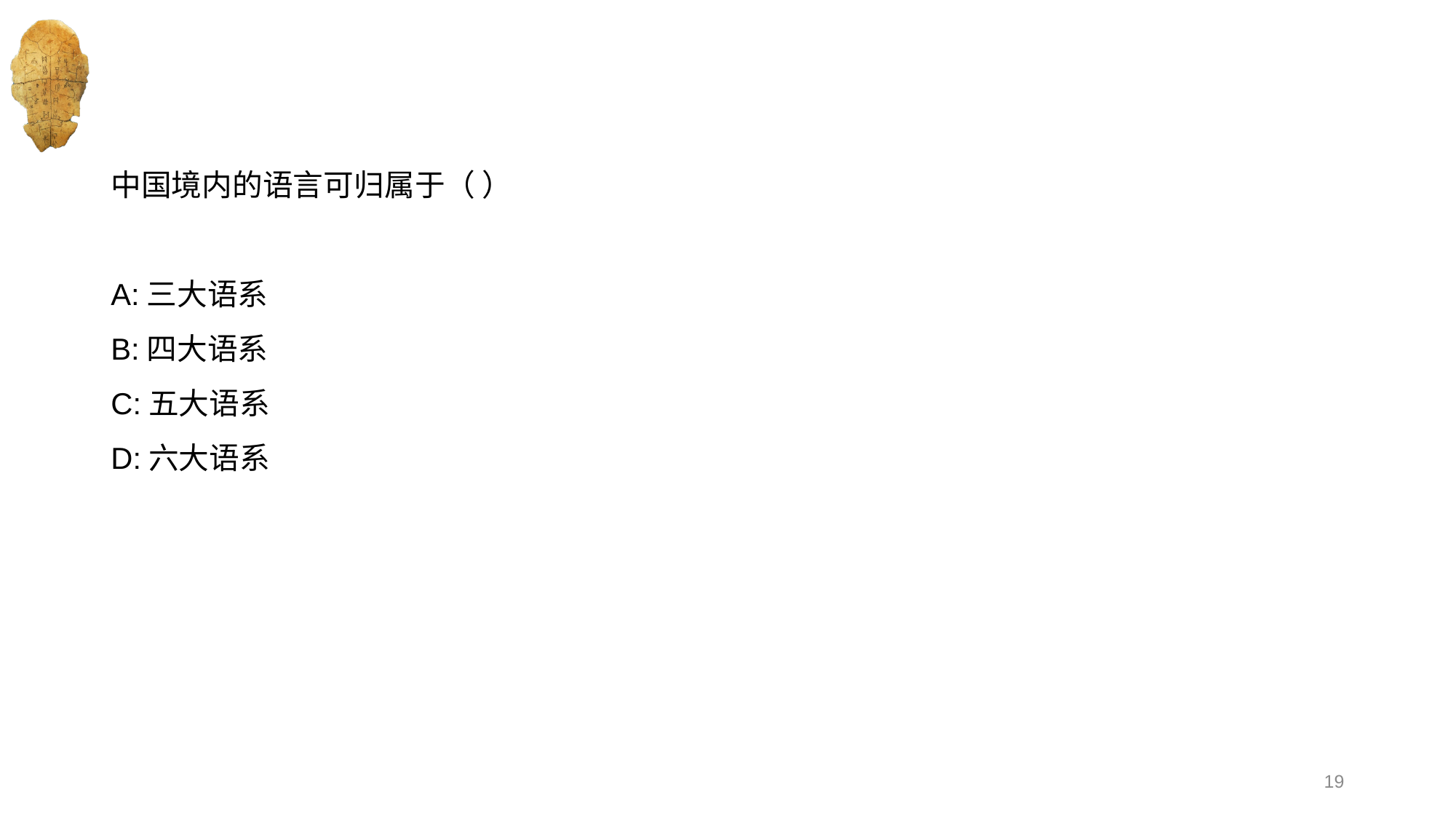

#
中国境内的语言可归属于（ ）

A:三大语系
B:四大语系
C:五大语系
D:六大语系

19